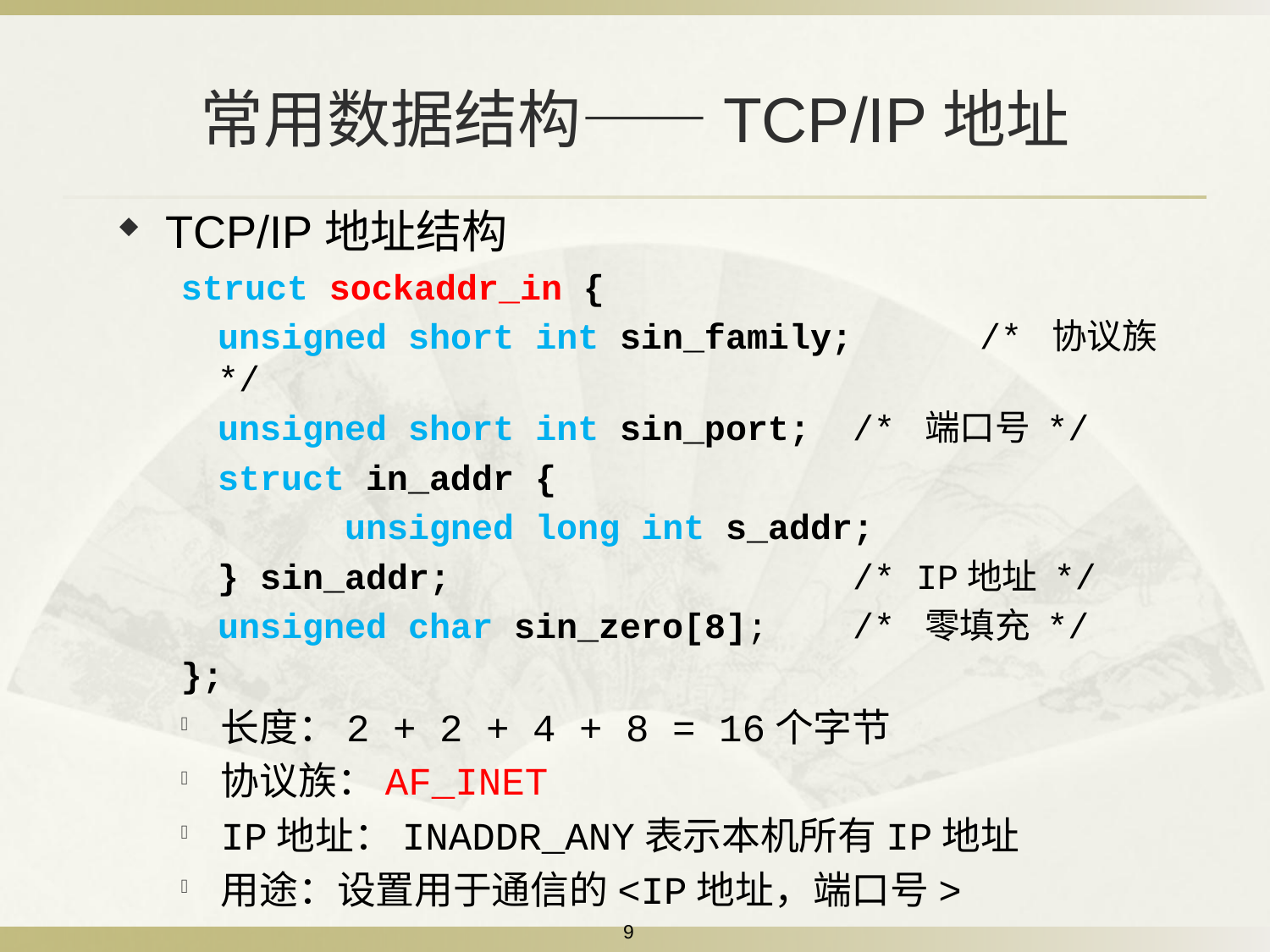

# 常用数据结构——TCP/IP地址
TCP/IP地址结构
struct sockaddr_in {
unsigned short int sin_family;	/* 协议族 */
unsigned short int sin_port; 	/* 端口号 */
struct in_addr {
	unsigned long int s_addr;
} sin_addr;				/* IP地址 */
unsigned char sin_zero[8];	/* 零填充 */
};
长度：2 + 2 + 4 + 8 = 16个字节
协议族：AF_INET
IP地址：INADDR_ANY表示本机所有IP地址
用途：设置用于通信的<IP地址，端口号>
9